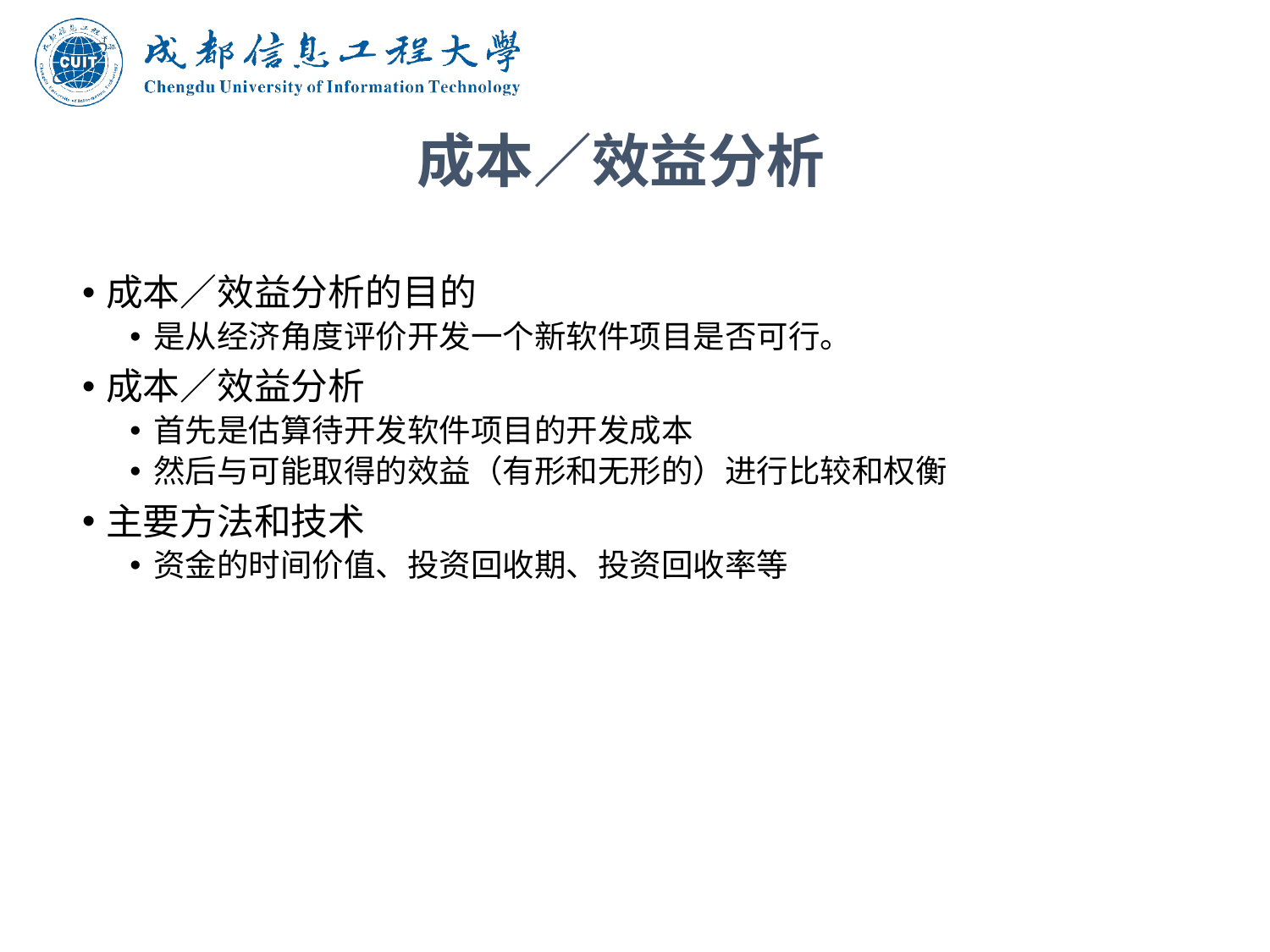

# 成本／效益分析
成本／效益分析的目的
是从经济角度评价开发一个新软件项目是否可行。
成本／效益分析
首先是估算待开发软件项目的开发成本
然后与可能取得的效益（有形和无形的）进行比较和权衡
主要方法和技术
资金的时间价值、投资回收期、投资回收率等